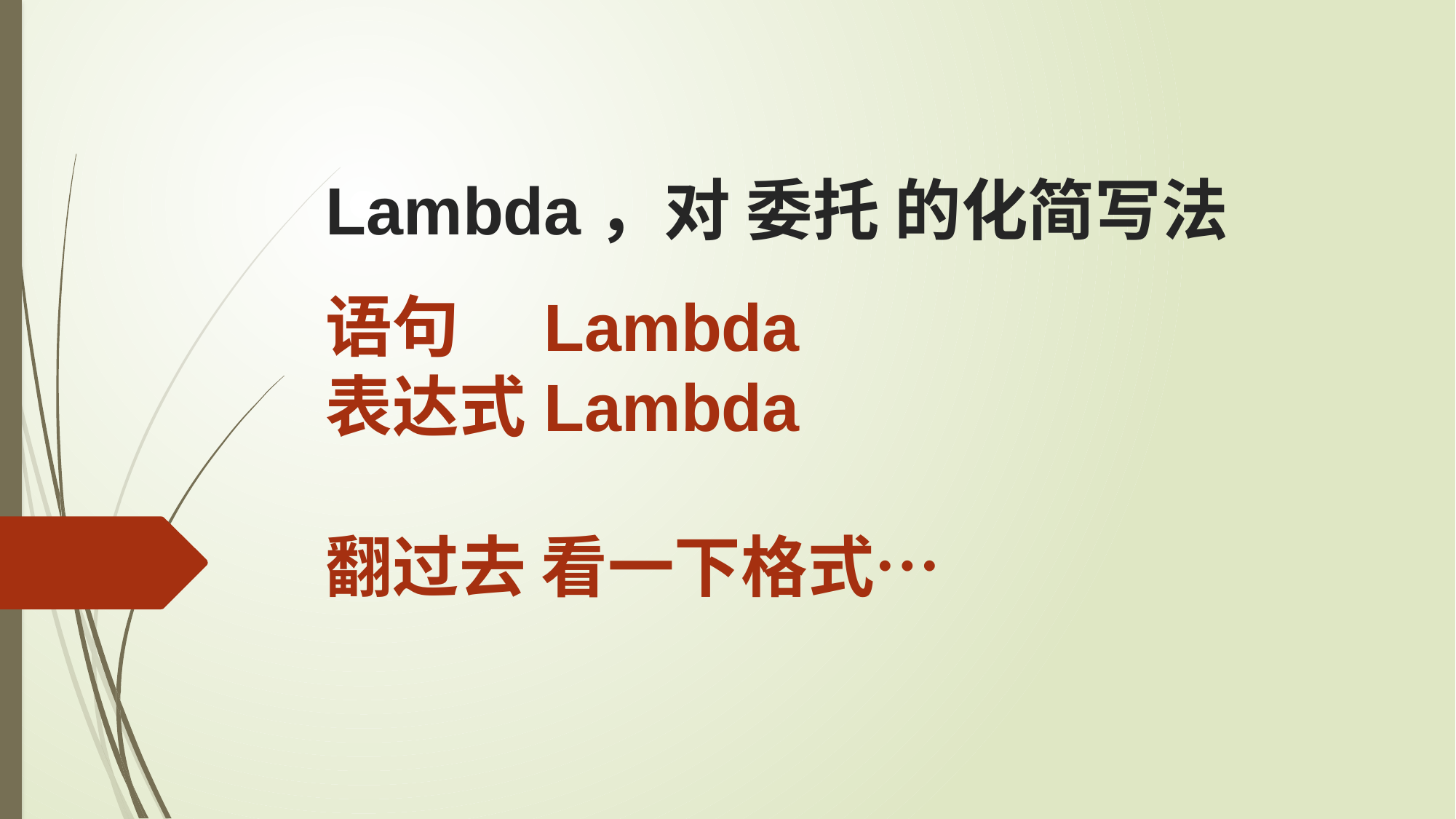

Lambda，对 委托 的化简写法

语句 	Lambda
表达式	Lambda

翻过去 看一下格式…